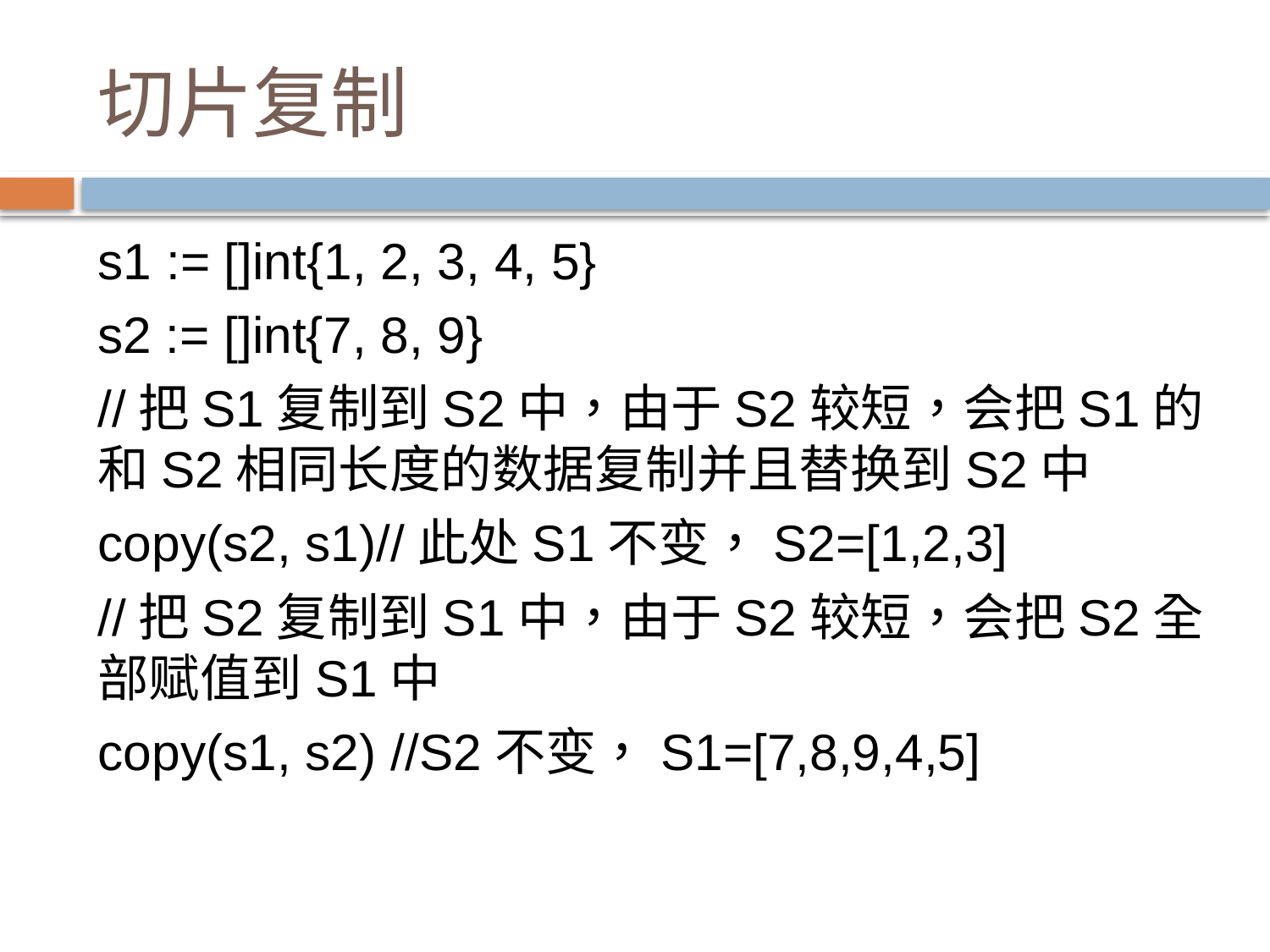

# 切片复制
s1 := []int{1, 2, 3, 4, 5}
s2 := []int{7, 8, 9}
//把S1复制到S2中，由于S2较短，会把S1的和S2相同长度的数据复制并且替换到S2中
copy(s2, s1)//此处S1不变，S2=[1,2,3]
//把S2复制到S1中，由于S2较短，会把S2全部赋值到S1中
copy(s1, s2) //S2不变，S1=[7,8,9,4,5]